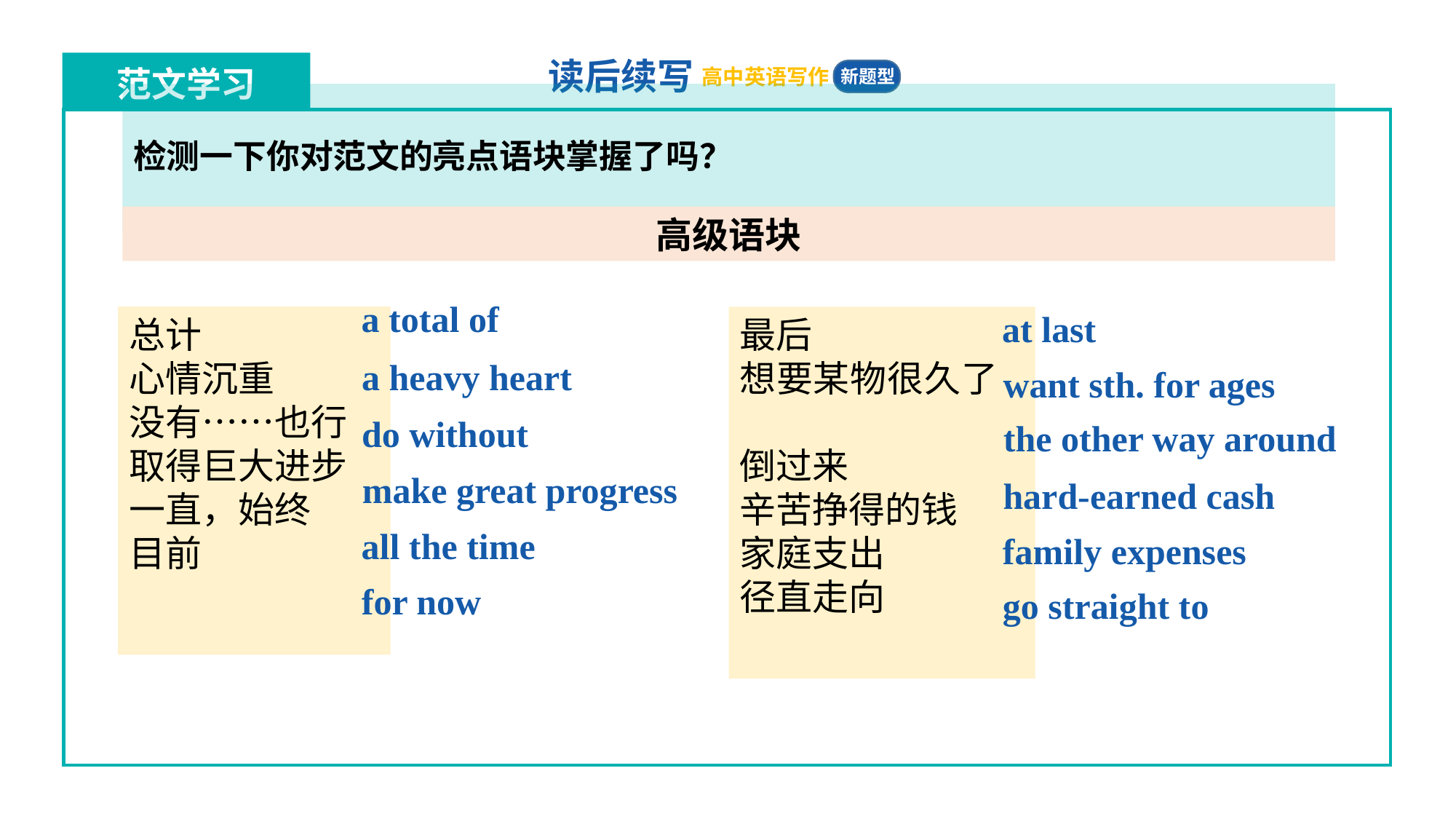

检测一下你对范文的亮点语块掌握了吗？
高级语块
a total of
at last
总计
心情沉重
没有……也行
取得巨大进步
一直，始终
目前
最后
想要某物很久了
倒过来
辛苦挣得的钱
家庭支出
径直走向
a heavy heart
want sth. for ages
do without
the other way around
make great progress
hard-earned cash
all the time
family expenses
for now
go straight to